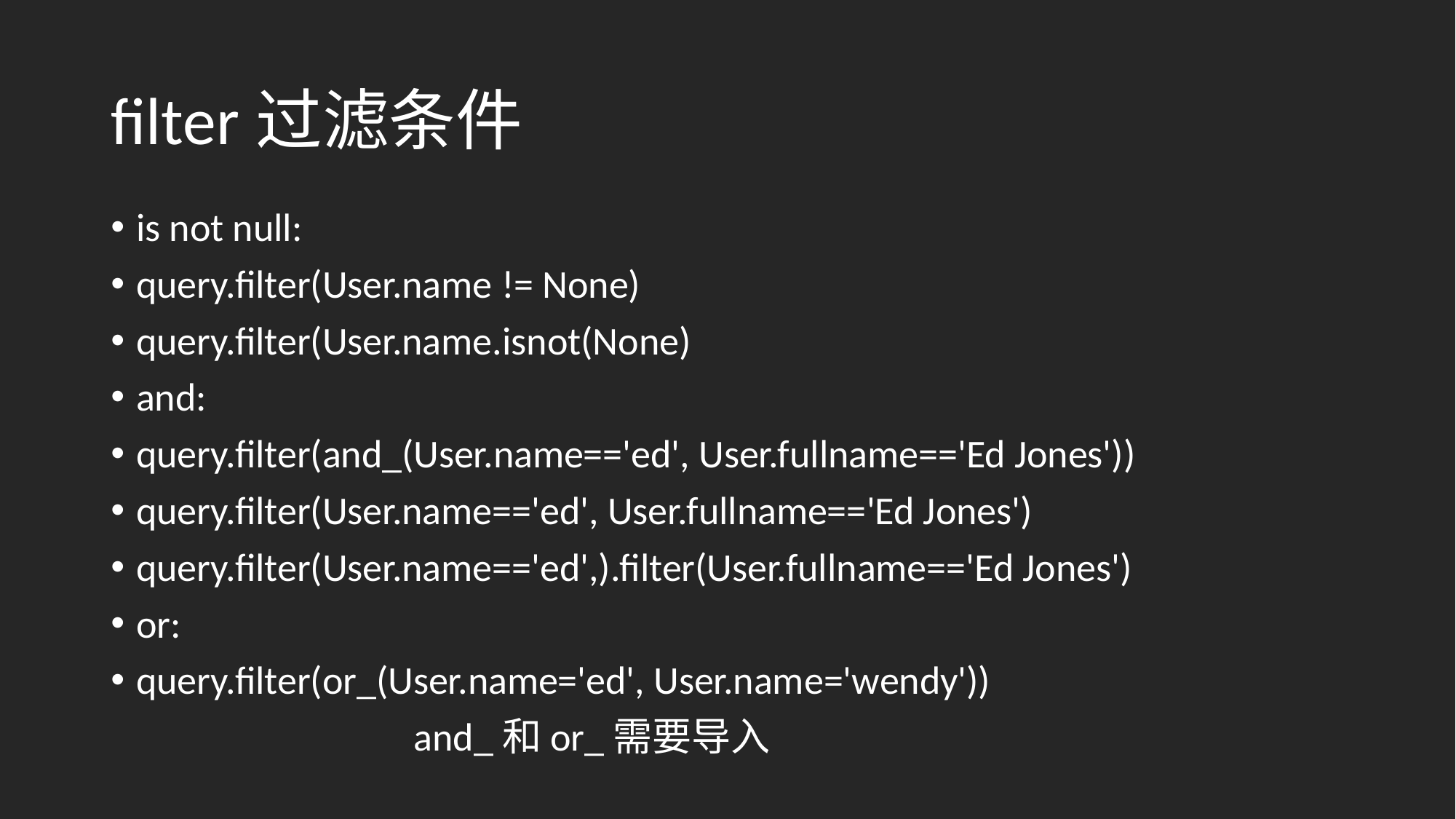

# filter过滤条件
is not null:
query.filter(User.name != None)
query.filter(User.name.isnot(None)
and:
query.filter(and_(User.name=='ed', User.fullname=='Ed Jones'))
query.filter(User.name=='ed', User.fullname=='Ed Jones')
query.filter(User.name=='ed',).filter(User.fullname=='Ed Jones')
or:
query.filter(or_(User.name='ed', User.name='wendy'))
                                  and_和or_需要导入